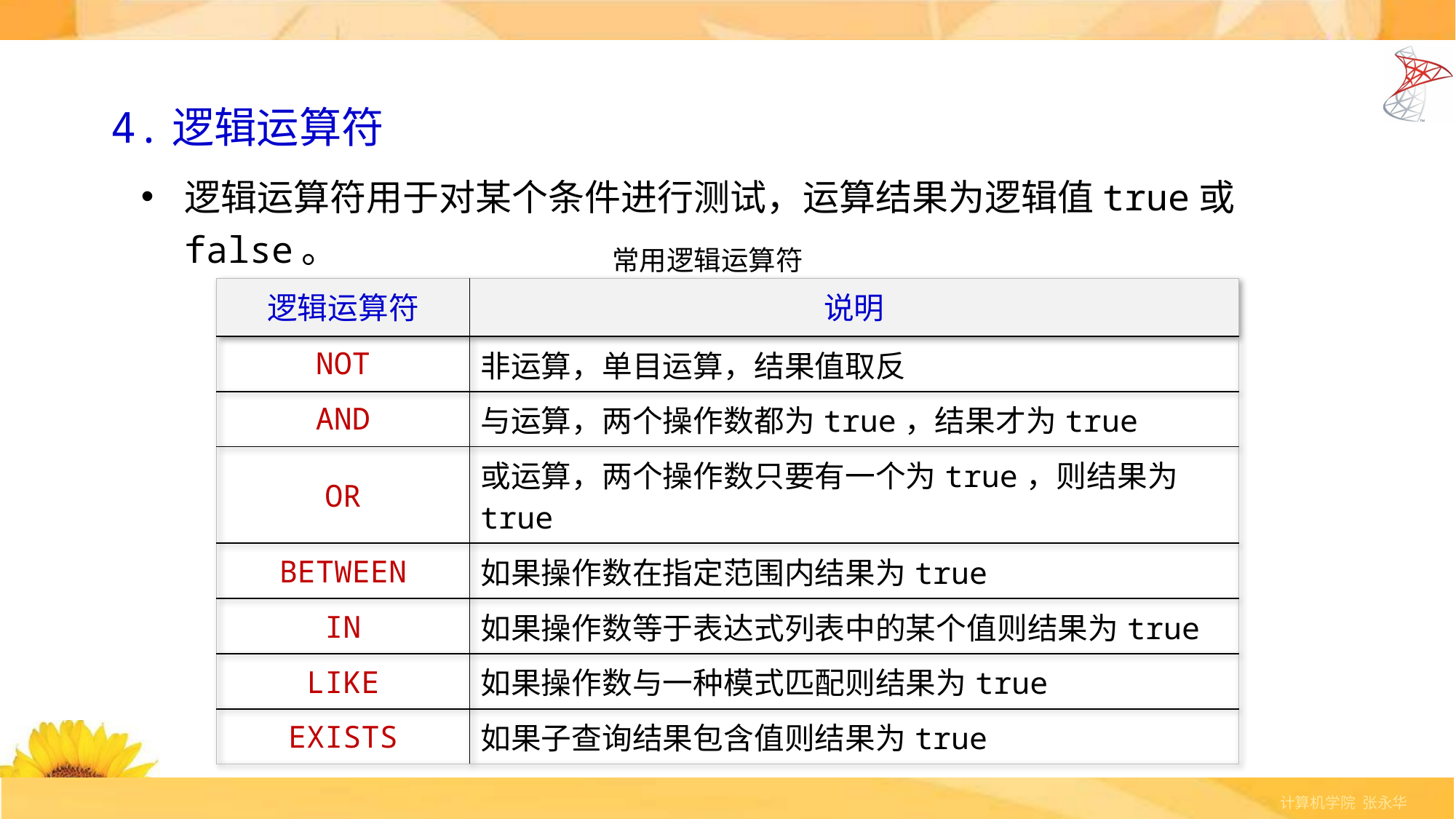

# 4.逻辑运算符
逻辑运算符用于对某个条件进行测试，运算结果为逻辑值true或false。
常用逻辑运算符
| 逻辑运算符 | 说明 |
| --- | --- |
| NOT | 非运算，单目运算，结果值取反 |
| AND | 与运算，两个操作数都为true，结果才为true |
| OR | 或运算，两个操作数只要有一个为true，则结果为true |
| BETWEEN | 如果操作数在指定范围内结果为true |
| IN | 如果操作数等于表达式列表中的某个值则结果为true |
| LIKE | 如果操作数与一种模式匹配则结果为true |
| EXISTS | 如果子查询结果包含值则结果为true |